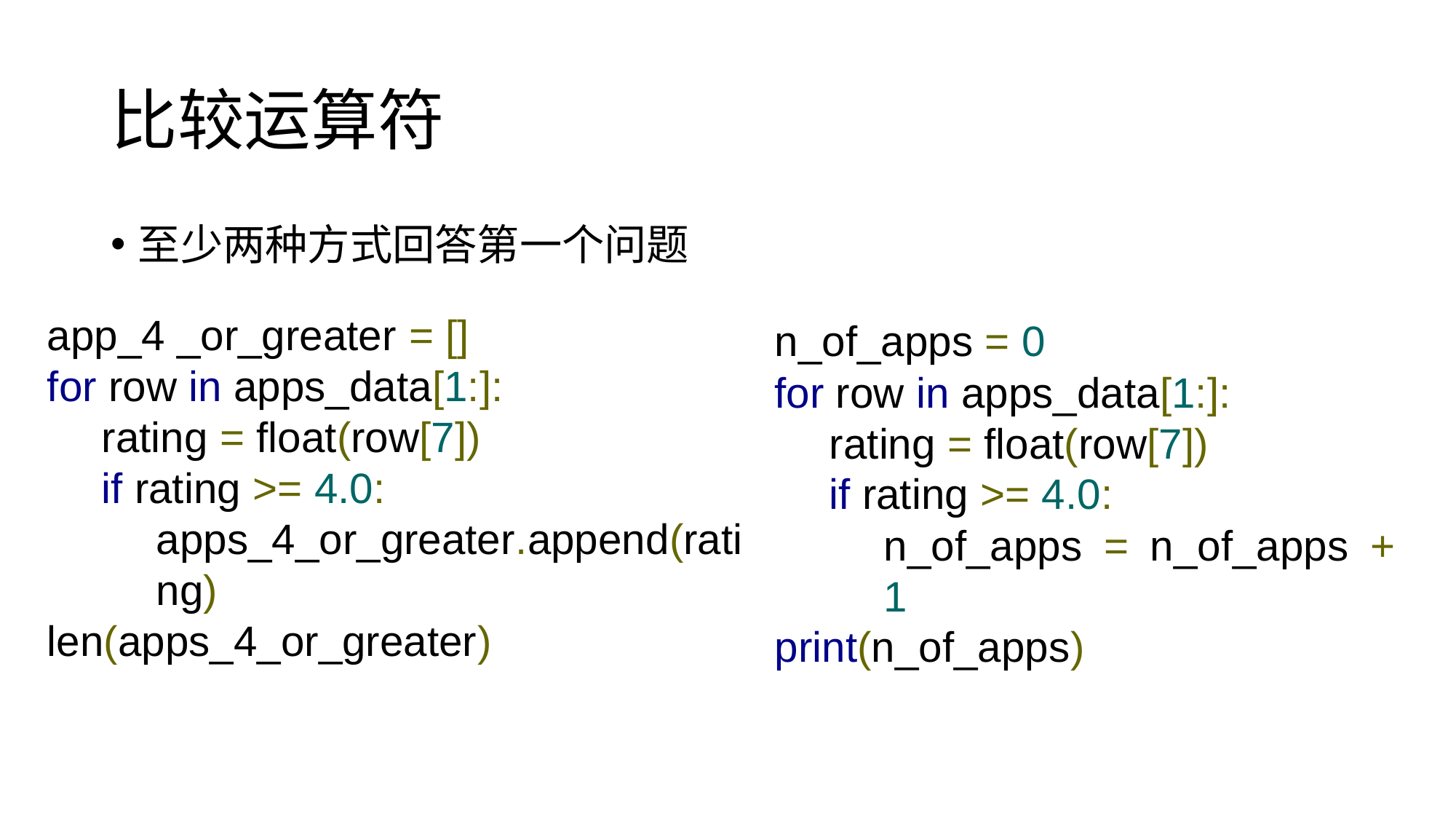

# 比较运算符
至少两种方式回答第一个问题
app_4 _or_greater = []
for row in apps_data[1:]:
rating = float(row[7])
if rating >= 4.0:
apps_4_or_greater.append(rating)
len(apps_4_or_greater)
n_of_apps = 0
for row in apps_data[1:]:
rating = float(row[7])
if rating >= 4.0:
n_of_apps = n_of_apps + 1
print(n_of_apps)